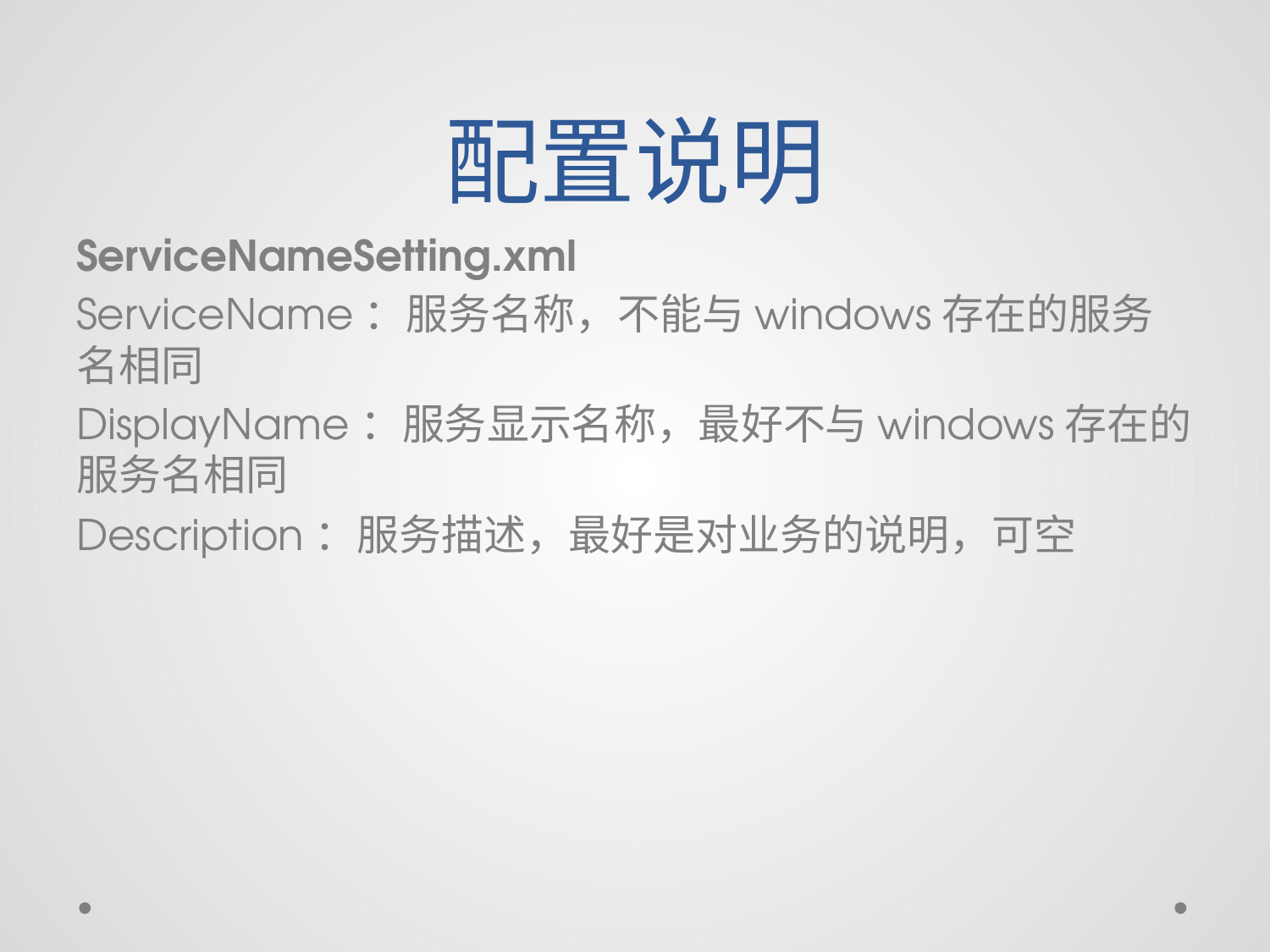

# 配置说明
ServiceNameSetting.xml
ServiceName：服务名称，不能与windows存在的服务名相同
DisplayName：服务显示名称，最好不与windows存在的服务名相同
Description：服务描述，最好是对业务的说明，可空